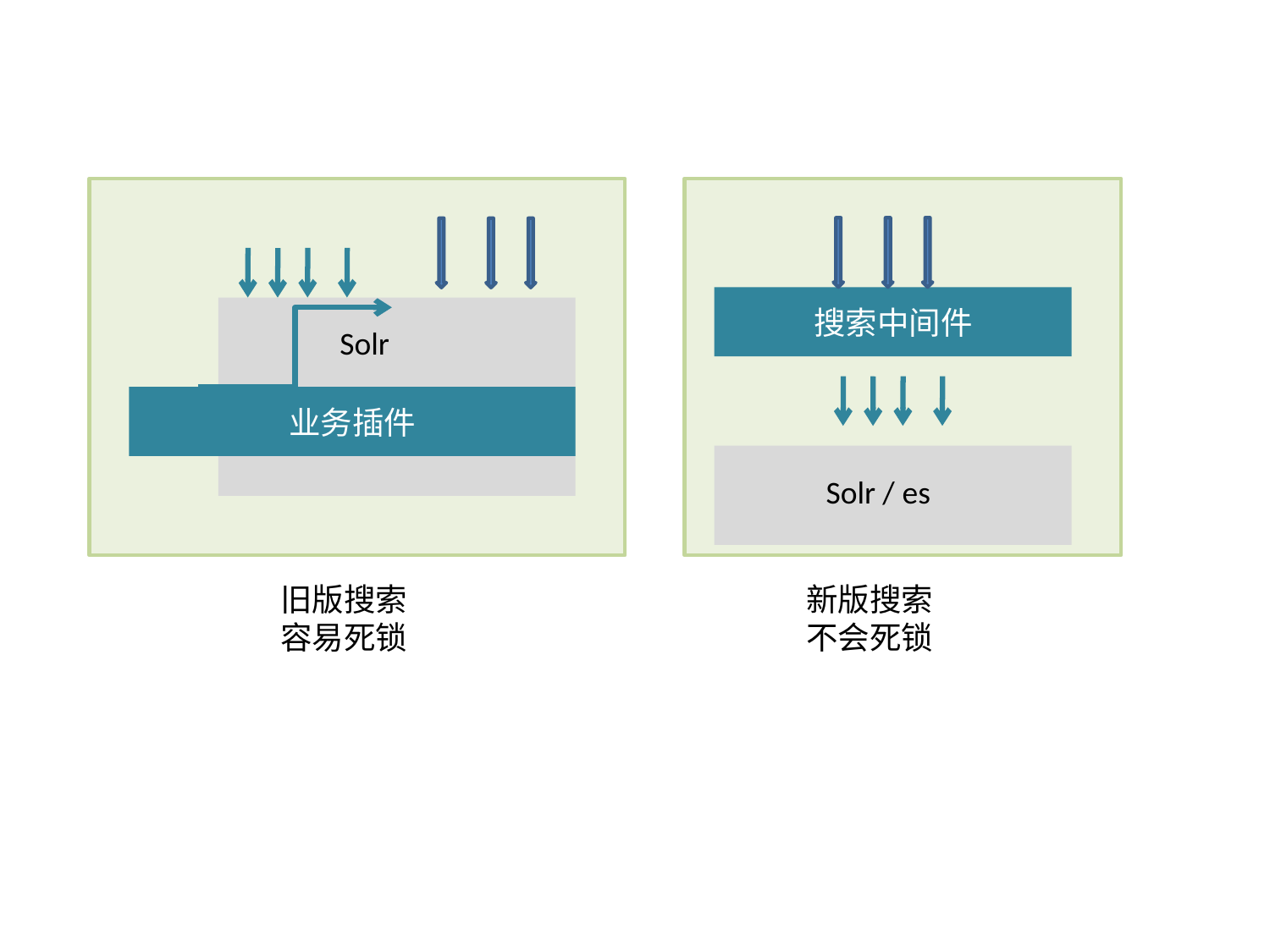

搜索中间件

Solr
业务插件

Solr / es
旧版搜索
容易死锁
新版搜索
不会死锁